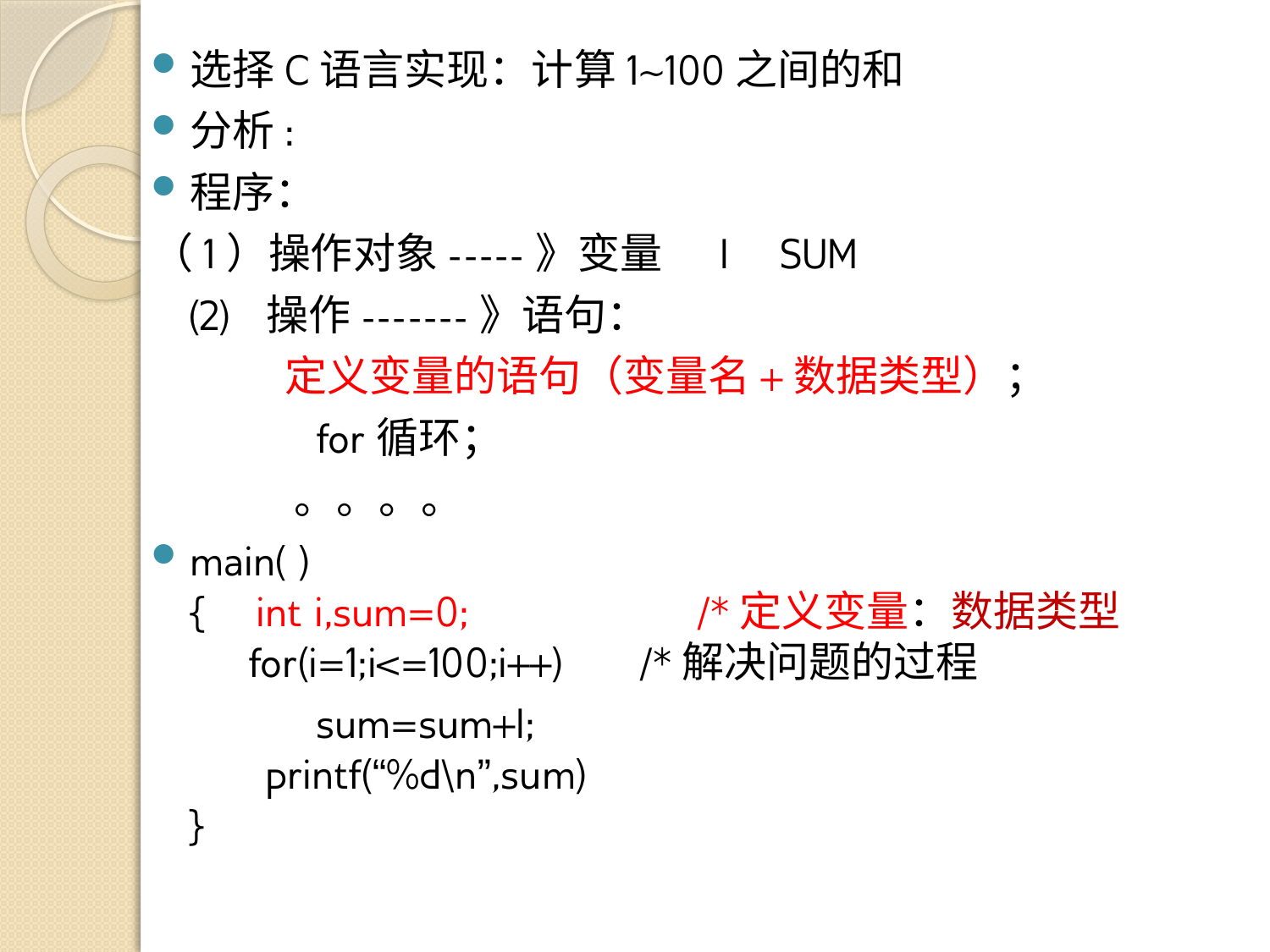

#
选择C语言实现：计算1~100之间的和
分析:
程序：
（1）操作对象-----》变量     I    SUM
   (2)  操作-------》语句：
             定义变量的语句（变量名+数据类型）；
             for循环；
              。。。。
main( )
{    int i,sum=0;                  /*定义变量：数据类型
     for(i=1;i<=100;i++)      /*解决问题的过程
             sum=sum+I;
         printf(“%d\n”,sum)
   }